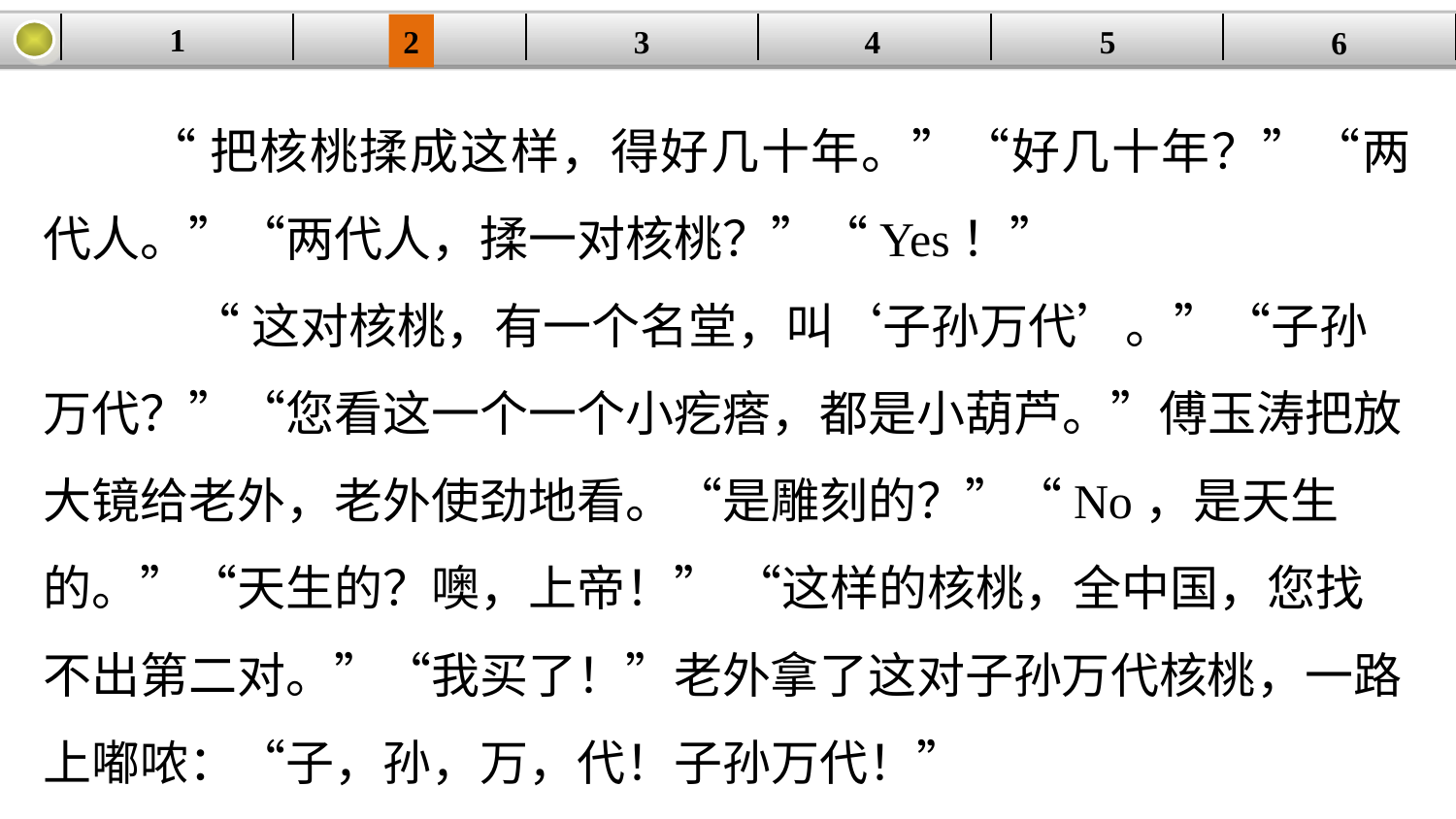

1
|  |  |  |  |  |  |
| --- | --- | --- | --- | --- | --- |
2
3
4
5
6

“把核桃揉成这样，得好几十年。”“好几十年？”“两代人。”“两代人，揉一对核桃？”“Yes！”
    “这对核桃，有一个名堂，叫‘子孙万代’。”“子孙万代？”“您看这一个一个小疙瘩，都是小葫芦。”傅玉涛把放大镜给老外，老外使劲地看。“是雕刻的？”“No，是天生的。”“天生的？噢，上帝！” “这样的核桃，全中国，您找不出第二对。”“我买了！”老外拿了这对子孙万代核桃，一路上嘟哝：“子，孙，万，代！子孙万代！”